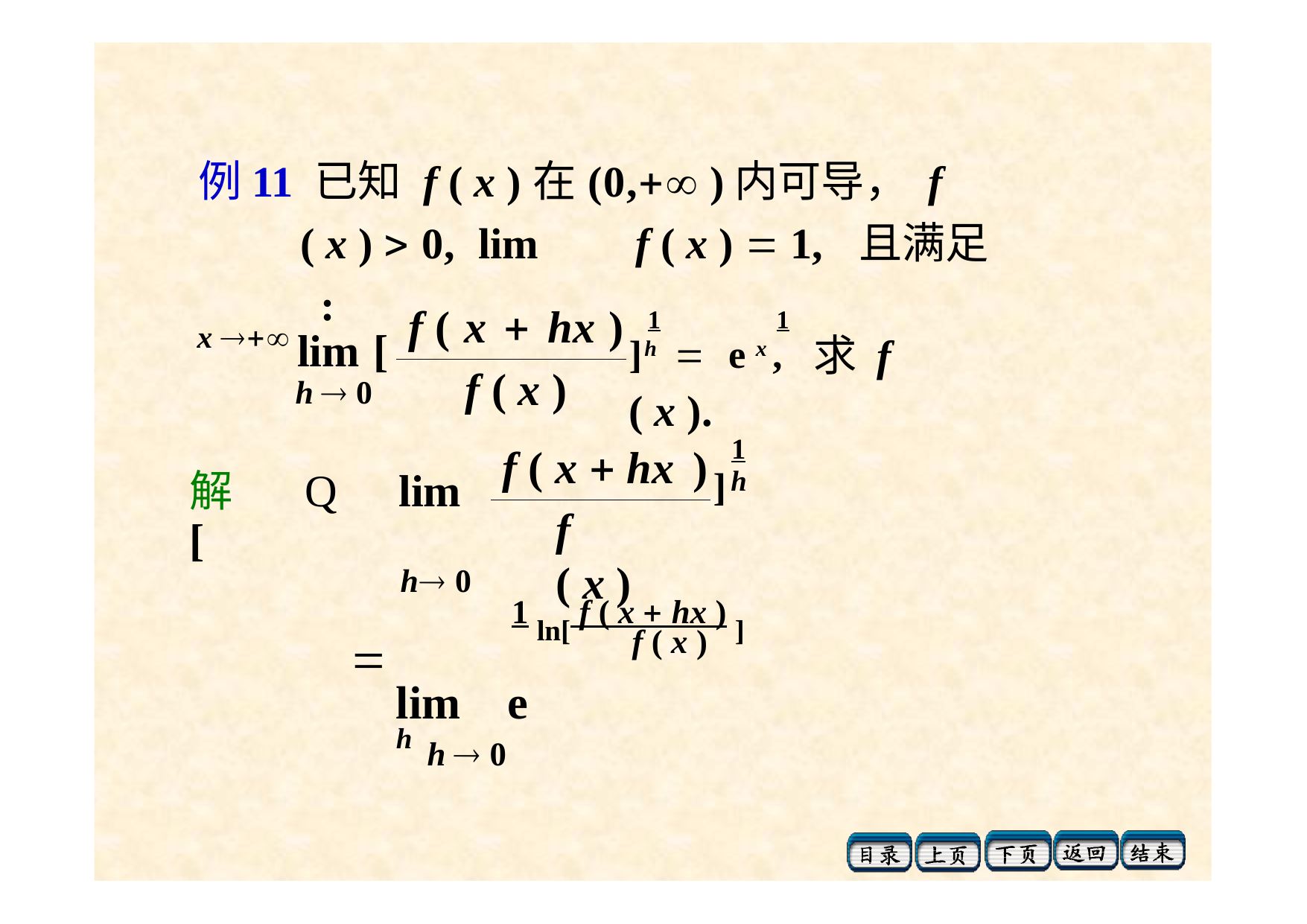

例11 已知 f ( x )在(0,+∞ )内可导， f ( x ) > 0,  lim	f ( x ) = 1,	且满足 :
x →+∞
f ( x +	hx )
1	1
]h =	e x ,	求 f ( x ).
lim [
h → 0
f ( x )

f ( x + hx )
1
]h
解	Q	lim [
h→ 0
f ( x )

1 ln[ f ( x + hx ) ]
f ( x )
=		lim	e h  h → 0